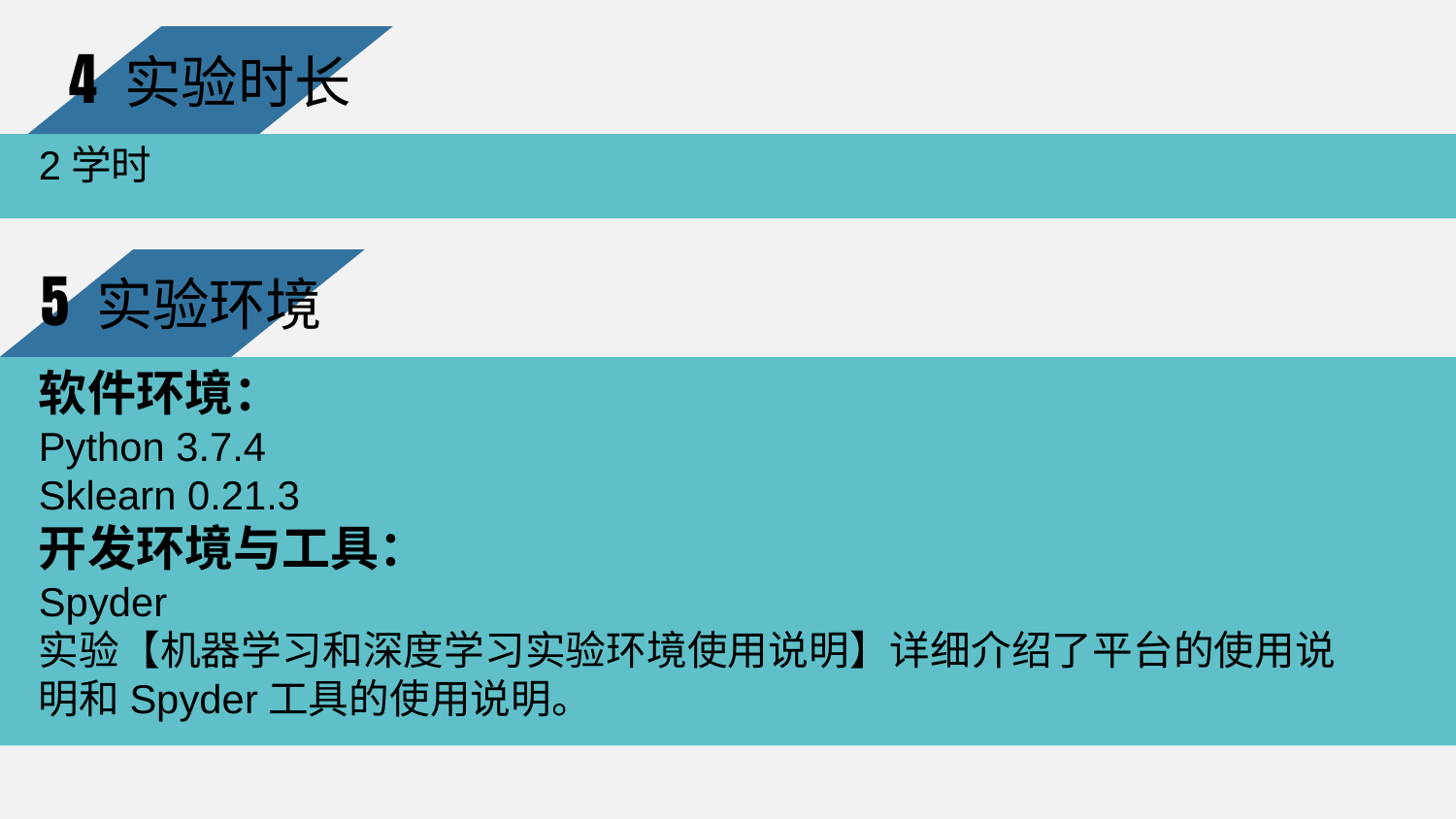

4 实验时长
2学时

5 实验环境
软件环境：
Python 3.7.4
Sklearn 0.21.3
开发环境与工具：
Spyder
实验【机器学习和深度学习实验环境使用说明】详细介绍了平台的使用说明和Spyder工具的使用说明。